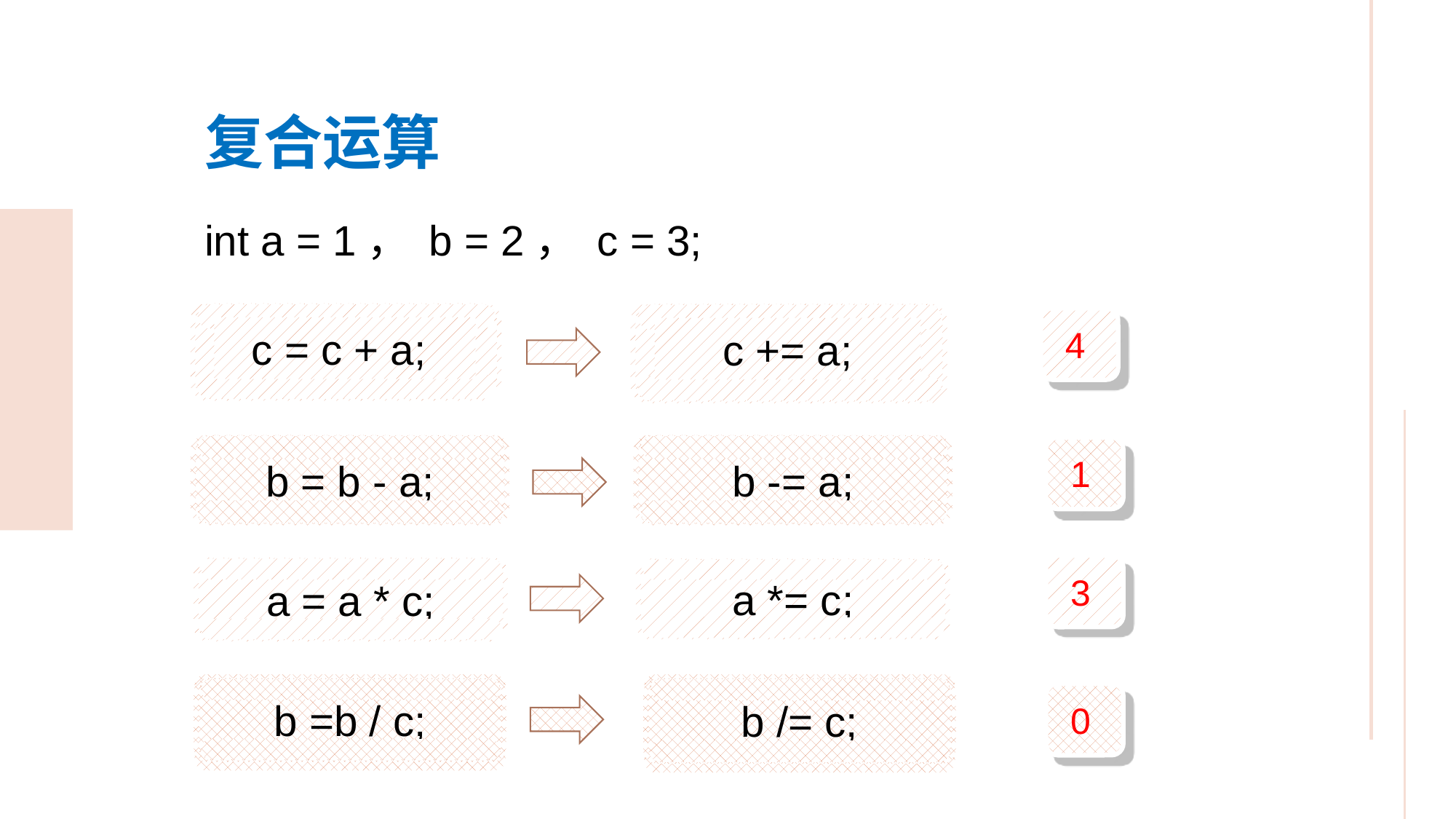

复合运算
int a = 1， b = 2， c = 3;

c = c + a;

c += a;
 4

b -= a;

b = b - a;

 1

 3

a = a * c;

a *= c;

b =b / c;

b /= c;

 0